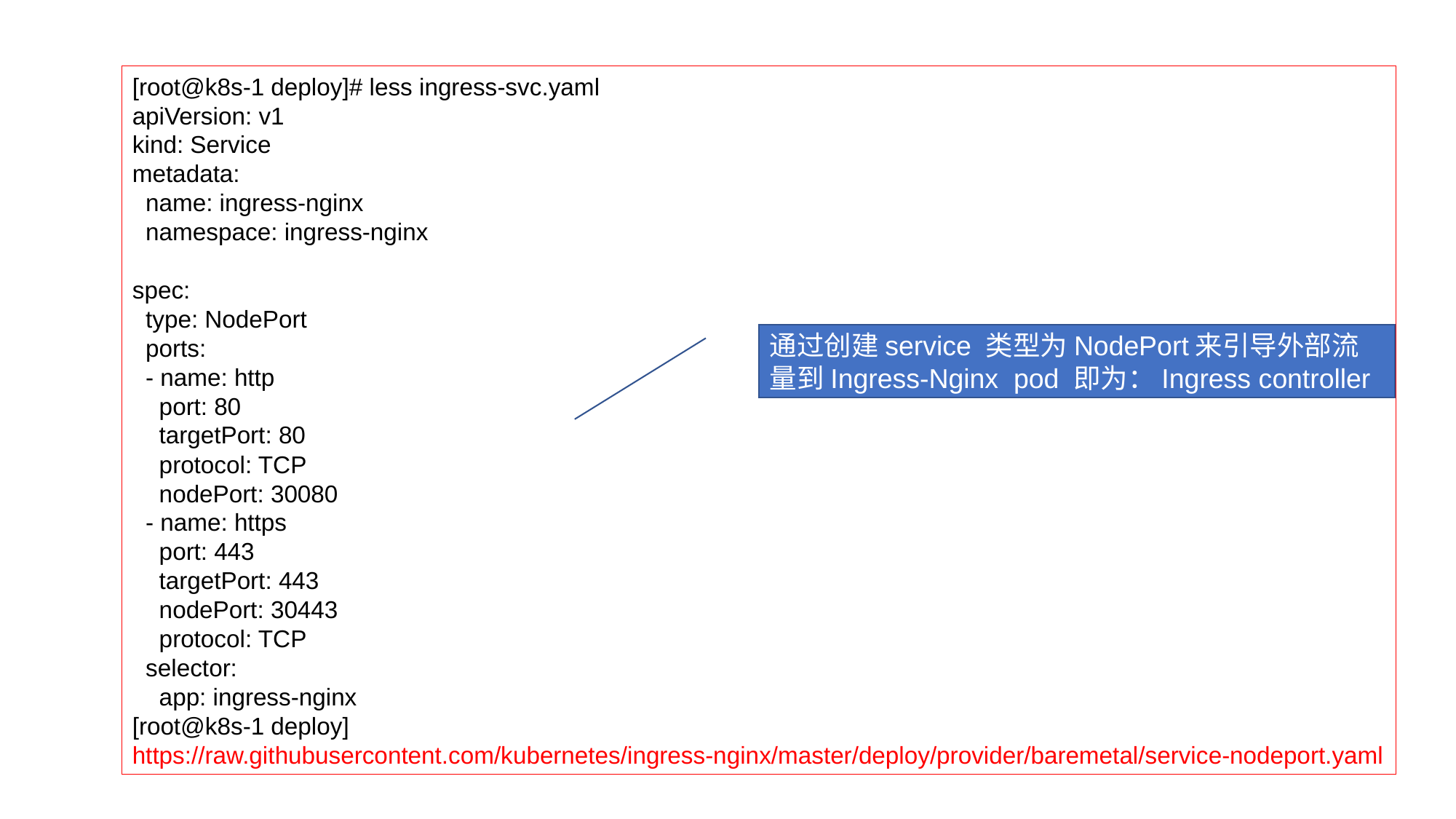

[root@k8s-1 deploy]# less ingress-svc.yaml
apiVersion: v1
kind: Service
metadata:
  name: ingress-nginx
  namespace: ingress-nginx

spec:
  type: NodePort
  ports:
  - name: http
    port: 80
    targetPort: 80
    protocol: TCP
    nodePort: 30080
  - name: https
    port: 443
    targetPort: 443
    nodePort: 30443
    protocol: TCP
  selector:
    app: ingress-nginx
[root@k8s-1 deploy]
https://raw.githubusercontent.com/kubernetes/ingress-nginx/master/deploy/provider/baremetal/service-nodeport.yaml
通过创建service 类型为NodePort来引导外部流量到Ingress-Nginx  pod 即为：Ingress controller